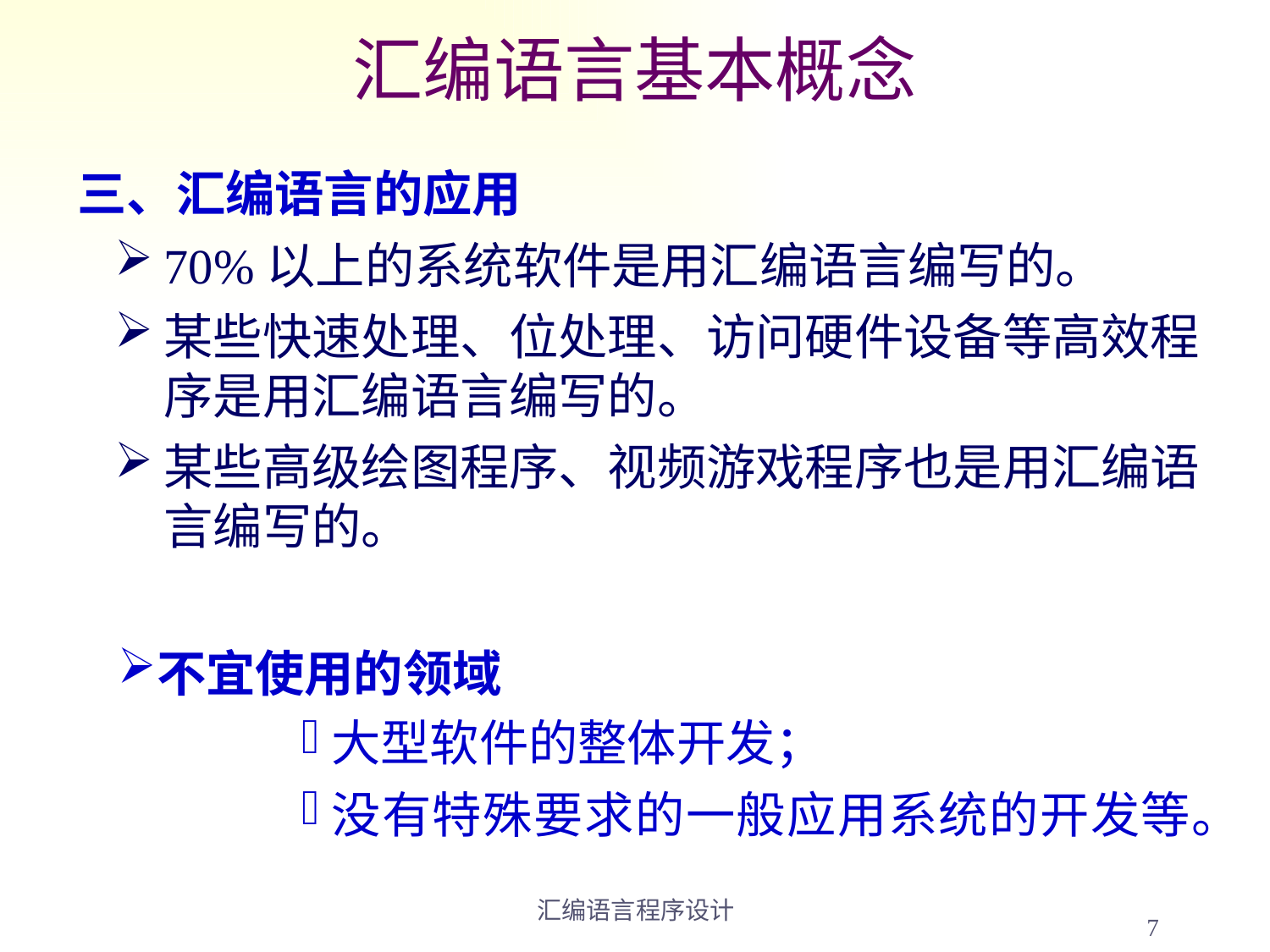

# 汇编语言基本概念
三、汇编语言的应用
70%以上的系统软件是用汇编语言编写的。
某些快速处理、位处理、访问硬件设备等高效程序是用汇编语言编写的。
某些高级绘图程序、视频游戏程序也是用汇编语言编写的。
不宜使用的领域
大型软件的整体开发；
没有特殊要求的一般应用系统的开发等。
7
汇编语言程序设计